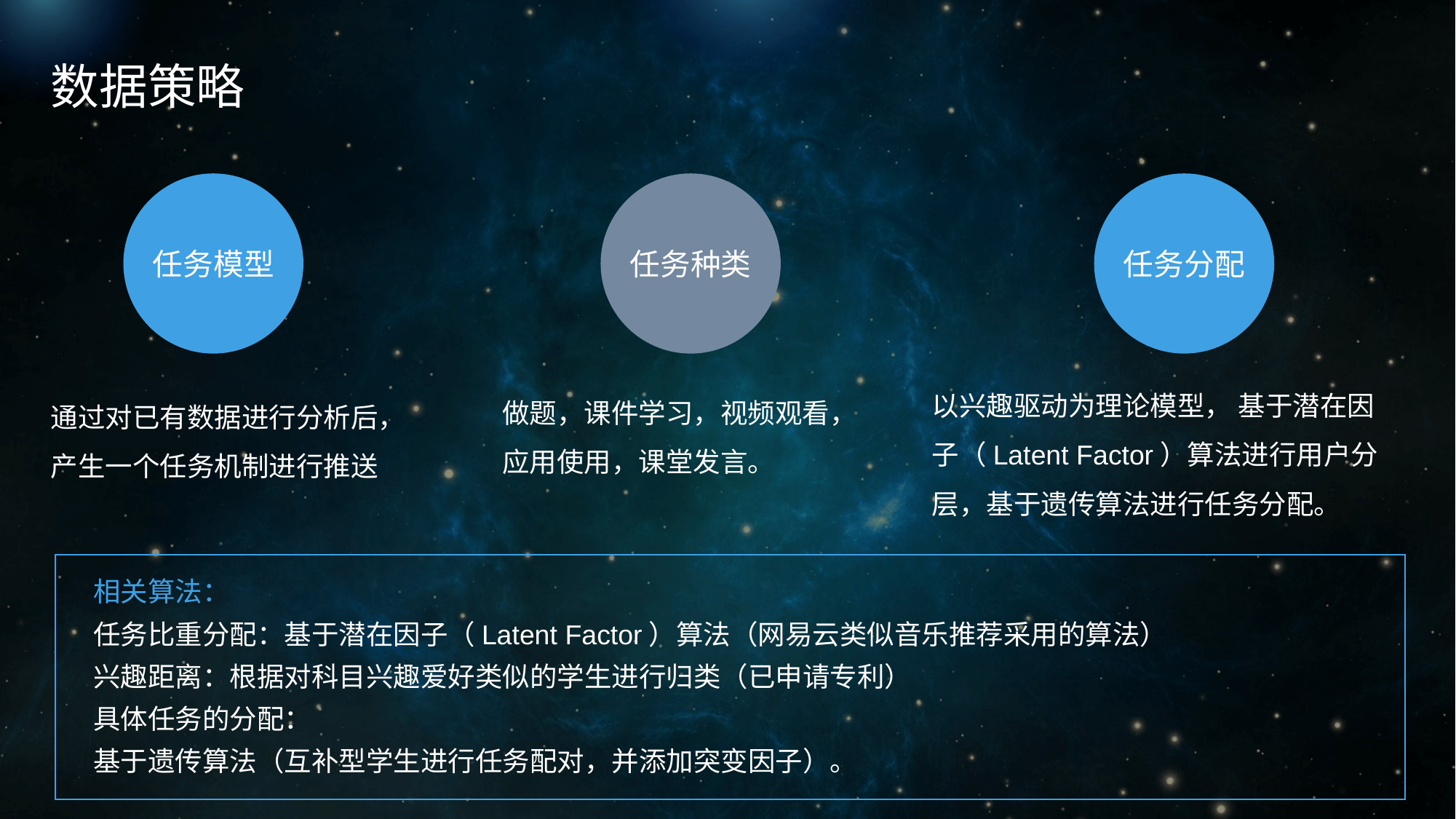

数据策略

任务模型

任务种类

任务分配
以兴趣驱动为理论模型， 基于潜在因子（Latent Factor）算法进行用户分层，基于遗传算法进行任务分配。
做题，课件学习，视频观看，应用使用，课堂发言。
通过对已有数据进行分析后，产生一个任务机制进行推送

相关算法：
任务比重分配：基于潜在因子（Latent Factor）算法（网易云类似音乐推荐采用的算法）
兴趣距离：根据对科目兴趣爱好类似的学生进行归类（已申请专利）
具体任务的分配：
基于遗传算法（互补型学生进行任务配对，并添加突变因子）。